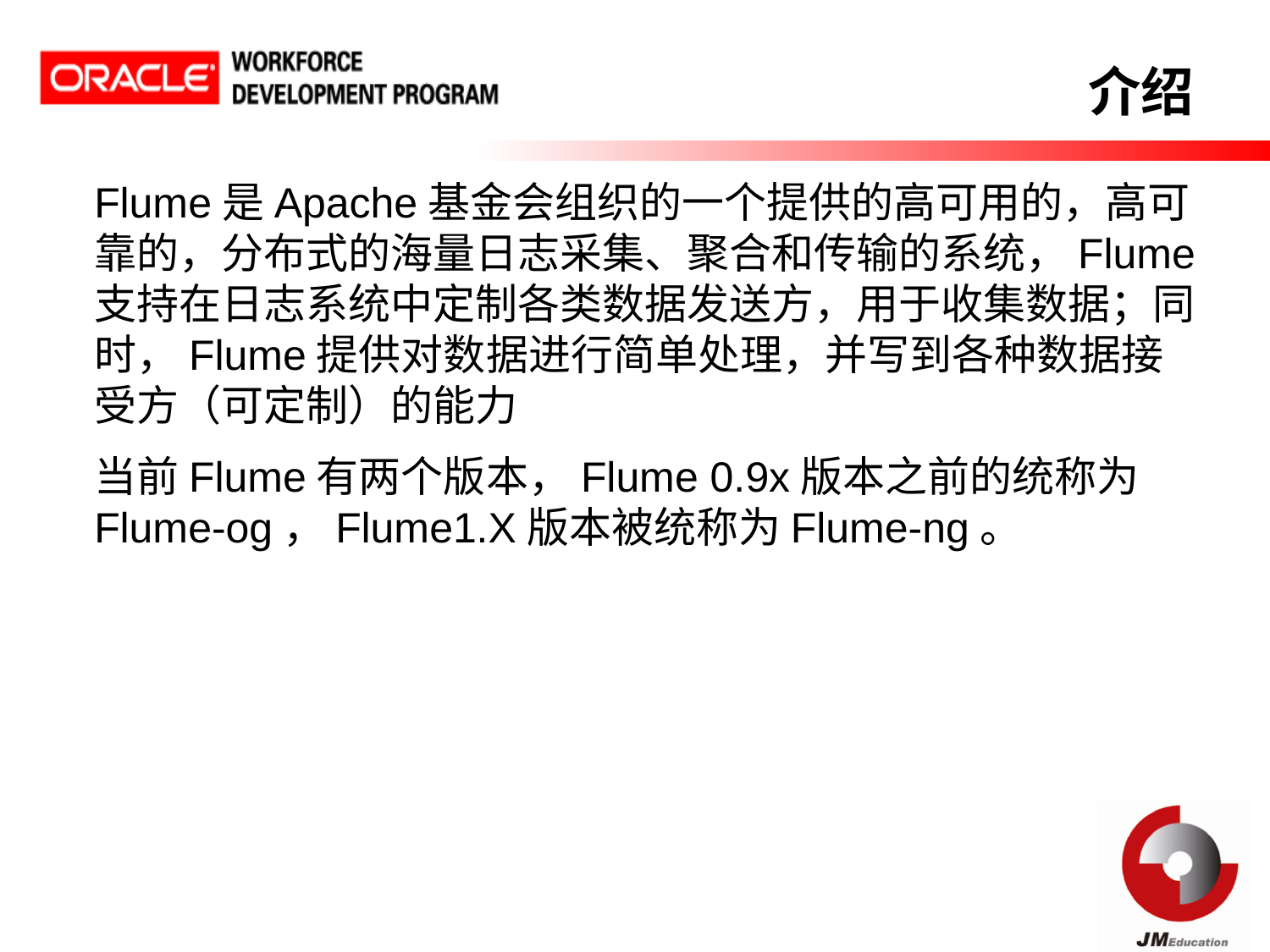

介绍
Flume是Apache基金会组织的一个提供的高可用的，高可靠的，分布式的海量日志采集、聚合和传输的系统，Flume支持在日志系统中定制各类数据发送方，用于收集数据；同时，Flume提供对数据进行简单处理，并写到各种数据接受方（可定制）的能力
当前Flume有两个版本，Flume 0.9x版本之前的统称为Flume-og，Flume1.X版本被统称为Flume-ng。